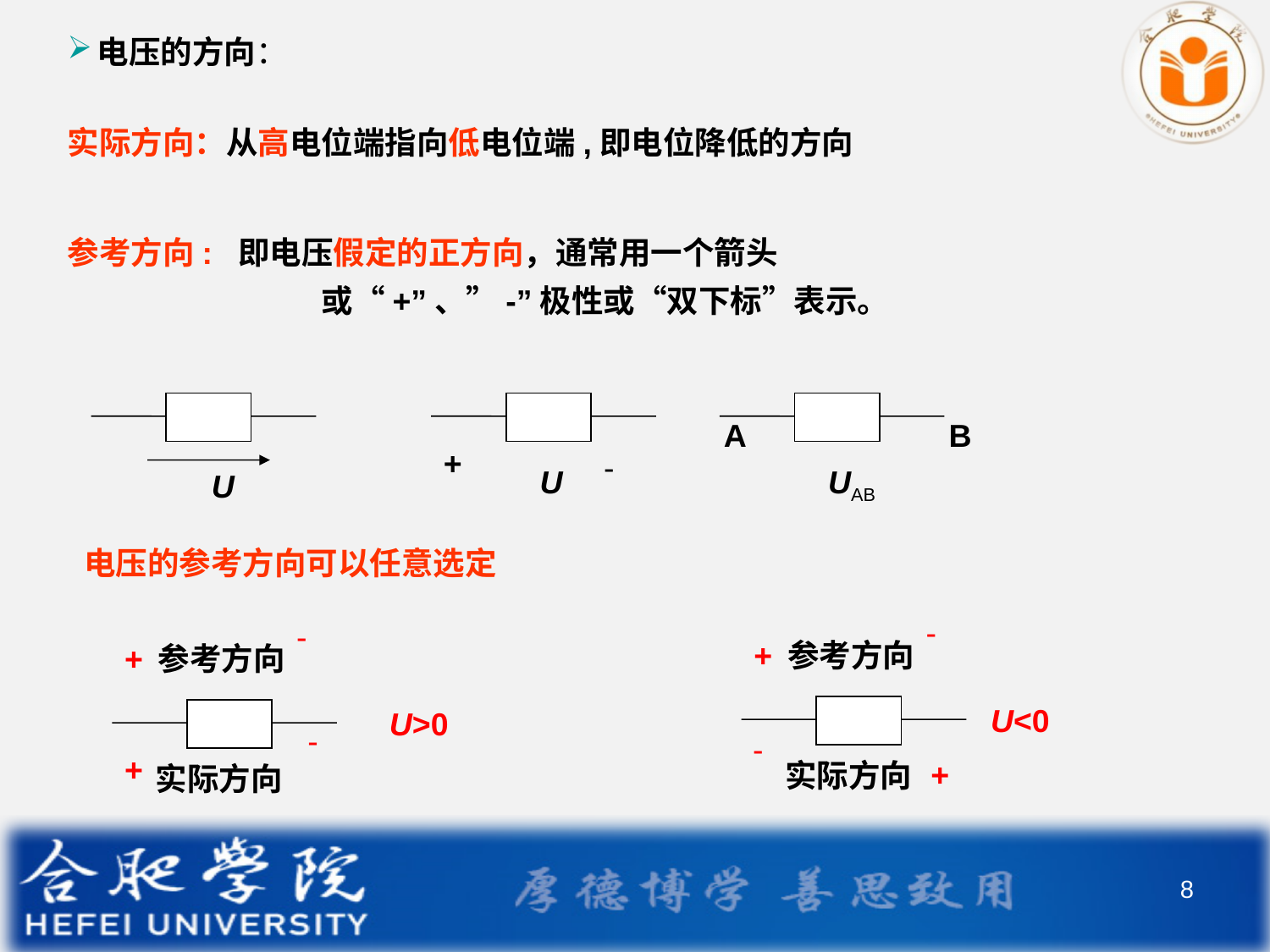

电压的方向：
实际方向：从高电位端指向低电位端,即电位降低的方向
参考方向:  即电压假定的正方向，通常用一个箭头
		或“+”、”-”极性或“双下标”表示。

U

+
-
U

A
B

UAB
电压的参考方向可以任意选定
-
-
+
参考方向
+
参考方向
U<0

-
+
U>0

-

+
实际方向
实际方向
8